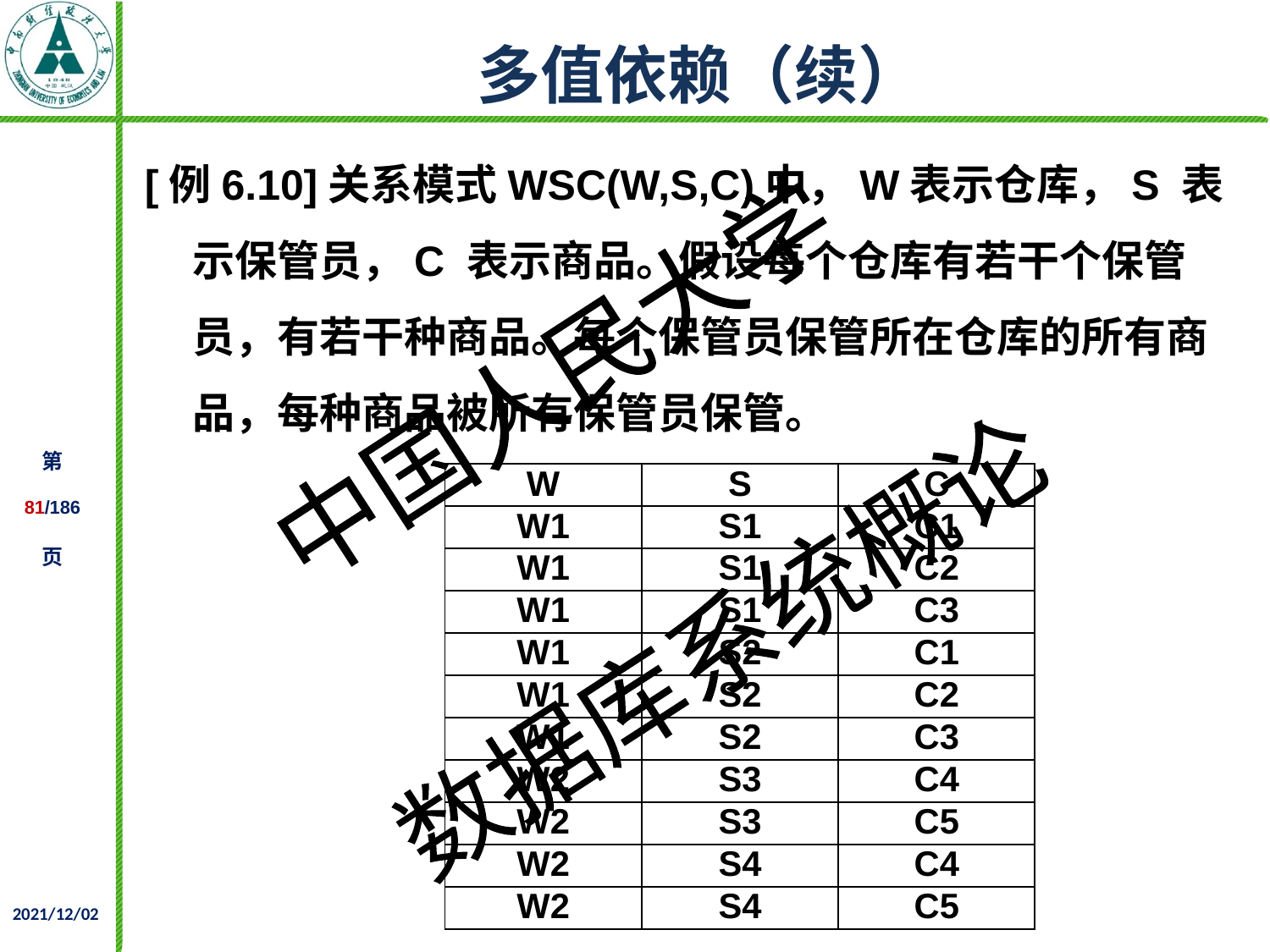

# 多值依赖（续）
[例6.10]关系模式WSC(W,S,C)中，W表示仓库，S 表示保管员，C 表示商品。假设每个仓库有若干个保管员，有若干种商品。每个保管员保管所在仓库的所有商品，每种商品被所有保管员保管。
| W | S | C |
| --- | --- | --- |
| W1 | S1 | C1 |
| W1 | S1 | C2 |
| W1 | S1 | C3 |
| W1 | S2 | C1 |
| W1 | S2 | C2 |
| W1 | S2 | C3 |
| W2 | S3 | C4 |
| W2 | S3 | C5 |
| W2 | S4 | C4 |
| W2 | S4 | C5 |
2021/12/02